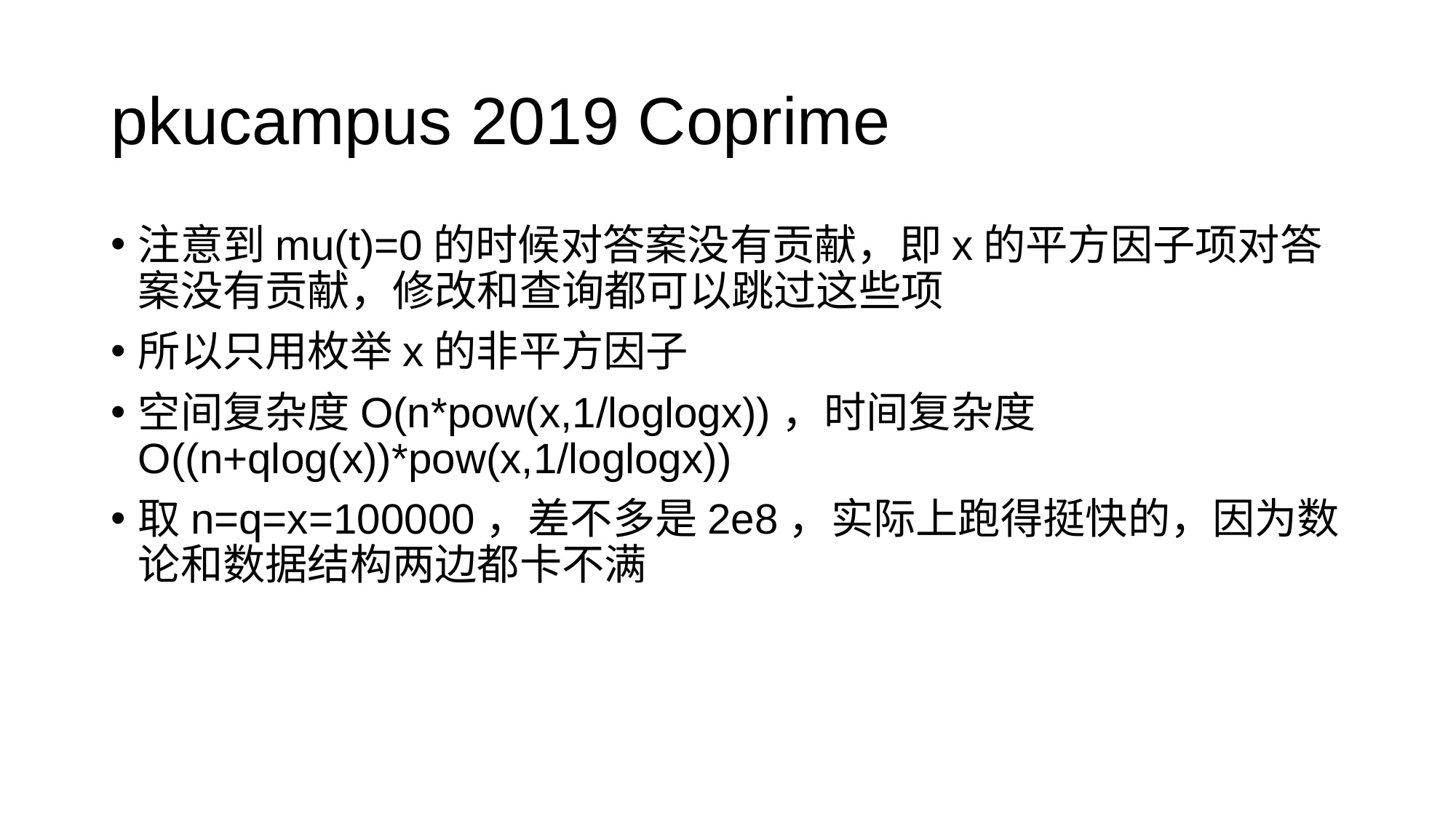

# pkucampus 2019 Coprime
注意到mu(t)=0的时候对答案没有贡献，即x的平方因子项对答案没有贡献，修改和查询都可以跳过这些项
所以只用枚举x的非平方因子
空间复杂度O(n*pow(x,1/loglogx))，时间复杂度O((n+qlog(x))*pow(x,1/loglogx))
取n=q=x=100000，差不多是2e8，实际上跑得挺快的，因为数论和数据结构两边都卡不满